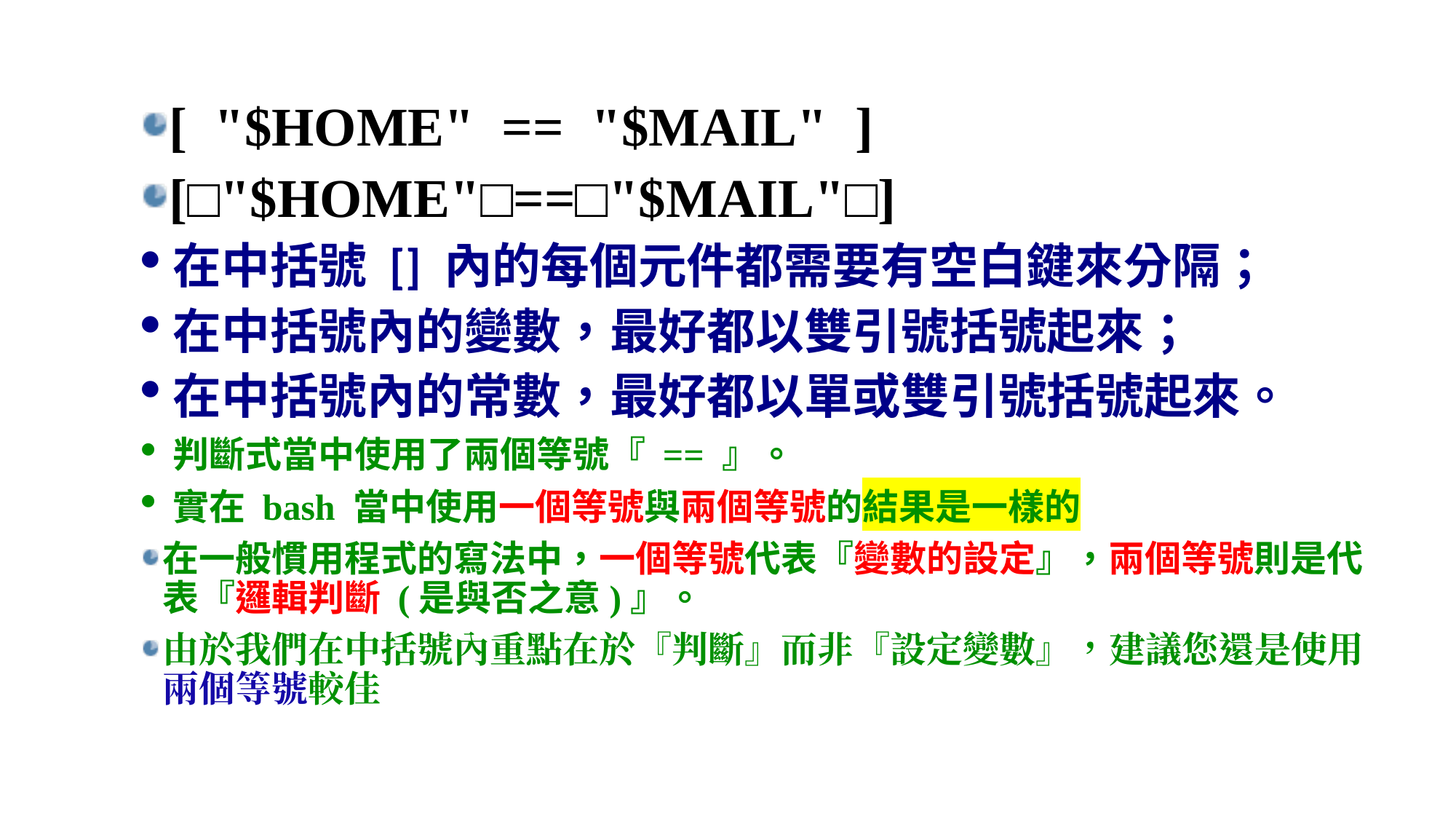

[  "$HOME"  ==  "$MAIL"  ]
[□"$HOME"□==□"$MAIL"□]
在中括號 [] 內的每個元件都需要有空白鍵來分隔；
在中括號內的變數，最好都以雙引號括號起來；
在中括號內的常數，最好都以單或雙引號括號起來。
判斷式當中使用了兩個等號『 == 』。
實在 bash 當中使用一個等號與兩個等號的結果是一樣的
在一般慣用程式的寫法中，一個等號代表『變數的設定』，兩個等號則是代表『邏輯判斷 (是與否之意)』。
由於我們在中括號內重點在於『判斷』而非『設定變數』，建議您還是使用兩個等號較佳